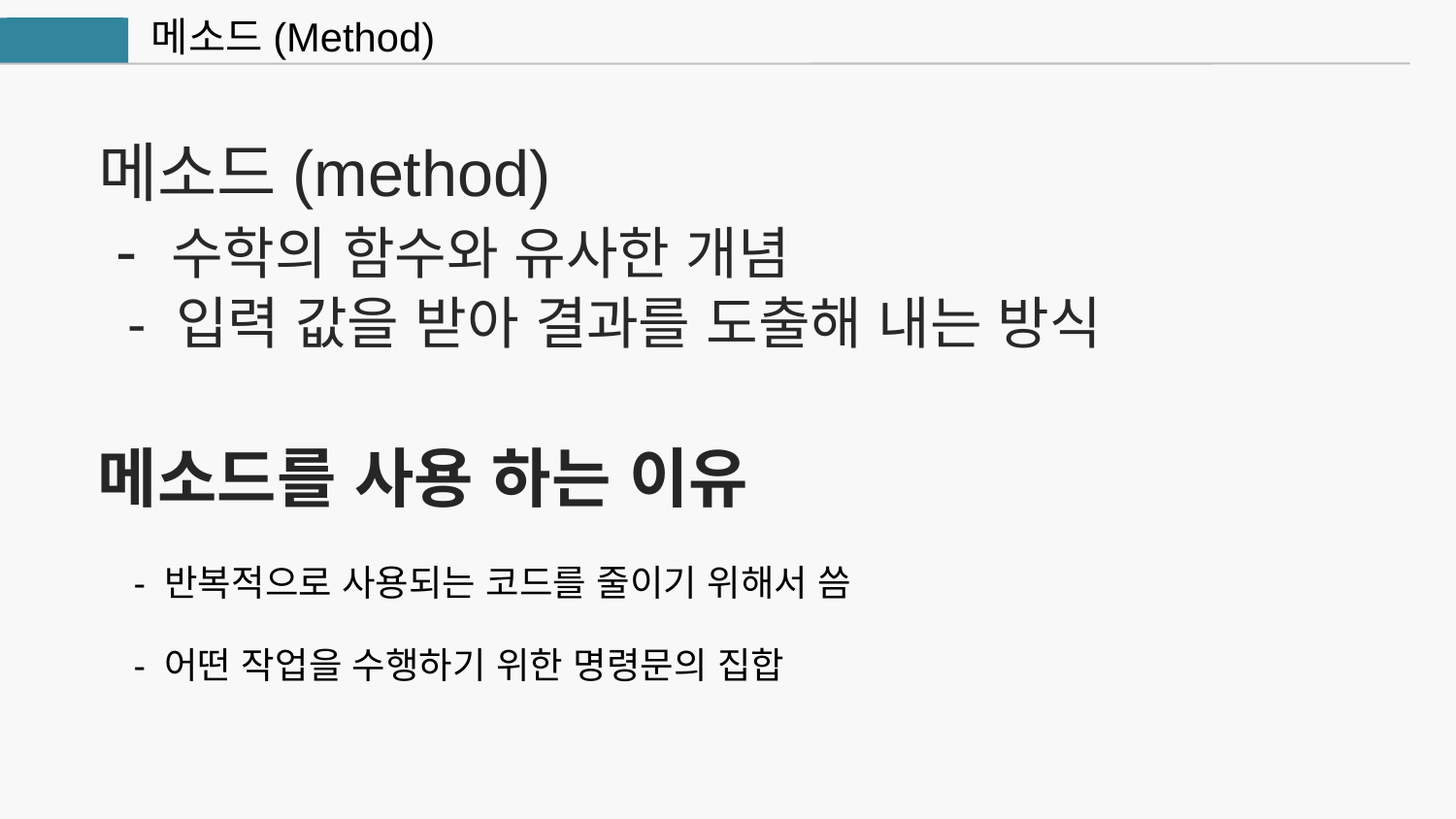

메소드(Method)

자바
메소드(method)
 - 수학의 함수와 유사한 개념
 - 입력 값을 받아 결과를 도출해 내는 방식
메소드를 사용 하는 이유
- 반복적으로 사용되는 코드를 줄이기 위해서 씀
- 어떤 작업을 수행하기 위한 명령문의 집합